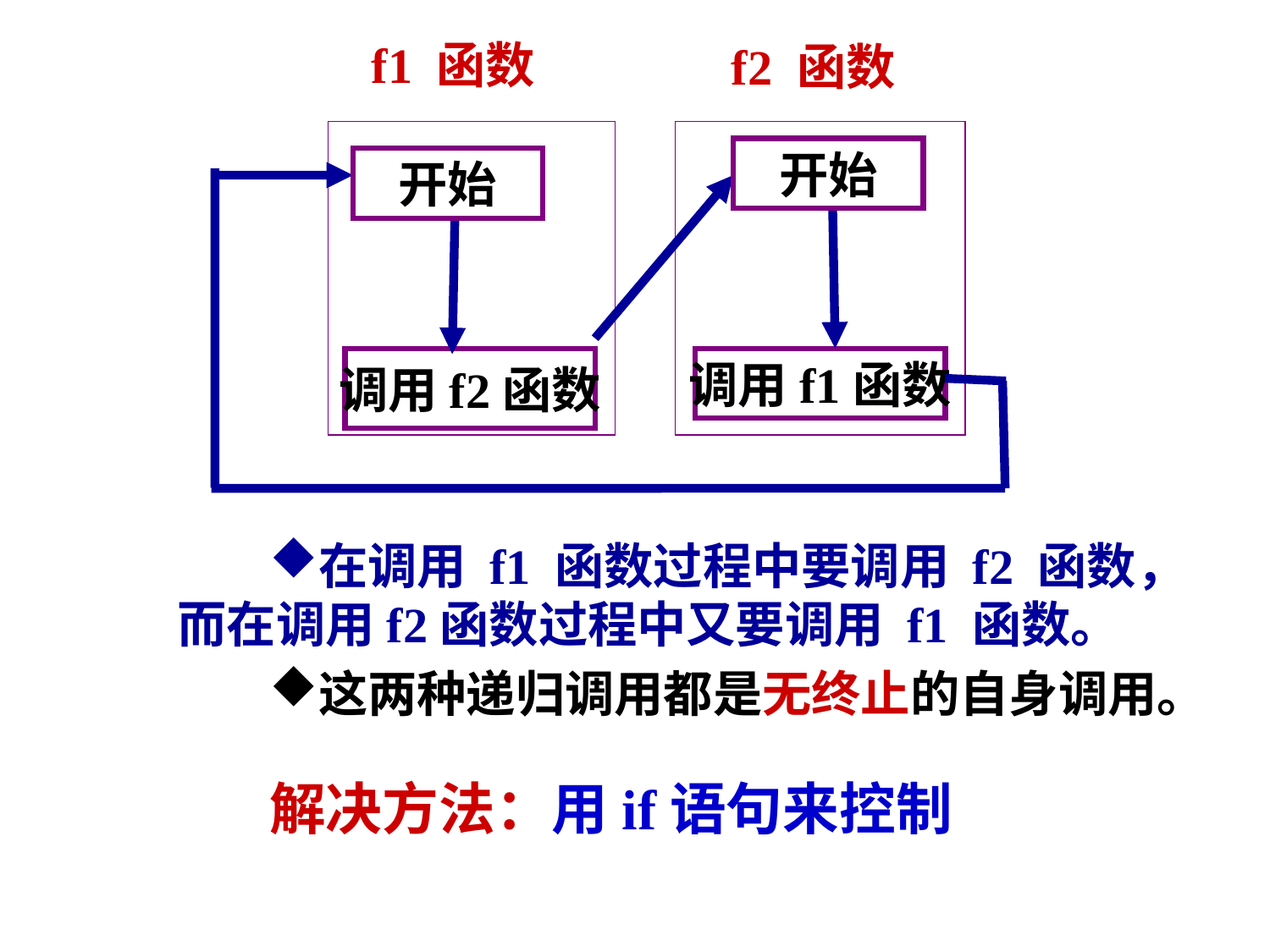

f1 函数
f2 函数

开始
开始

调用f2函数
调用f1函数

在调用 f1 函数过程中要调用 f2 函数，而在调用f2函数过程中又要调用 f1 函数。
这两种递归调用都是无终止的自身调用。

解决方法：用if语句来控制